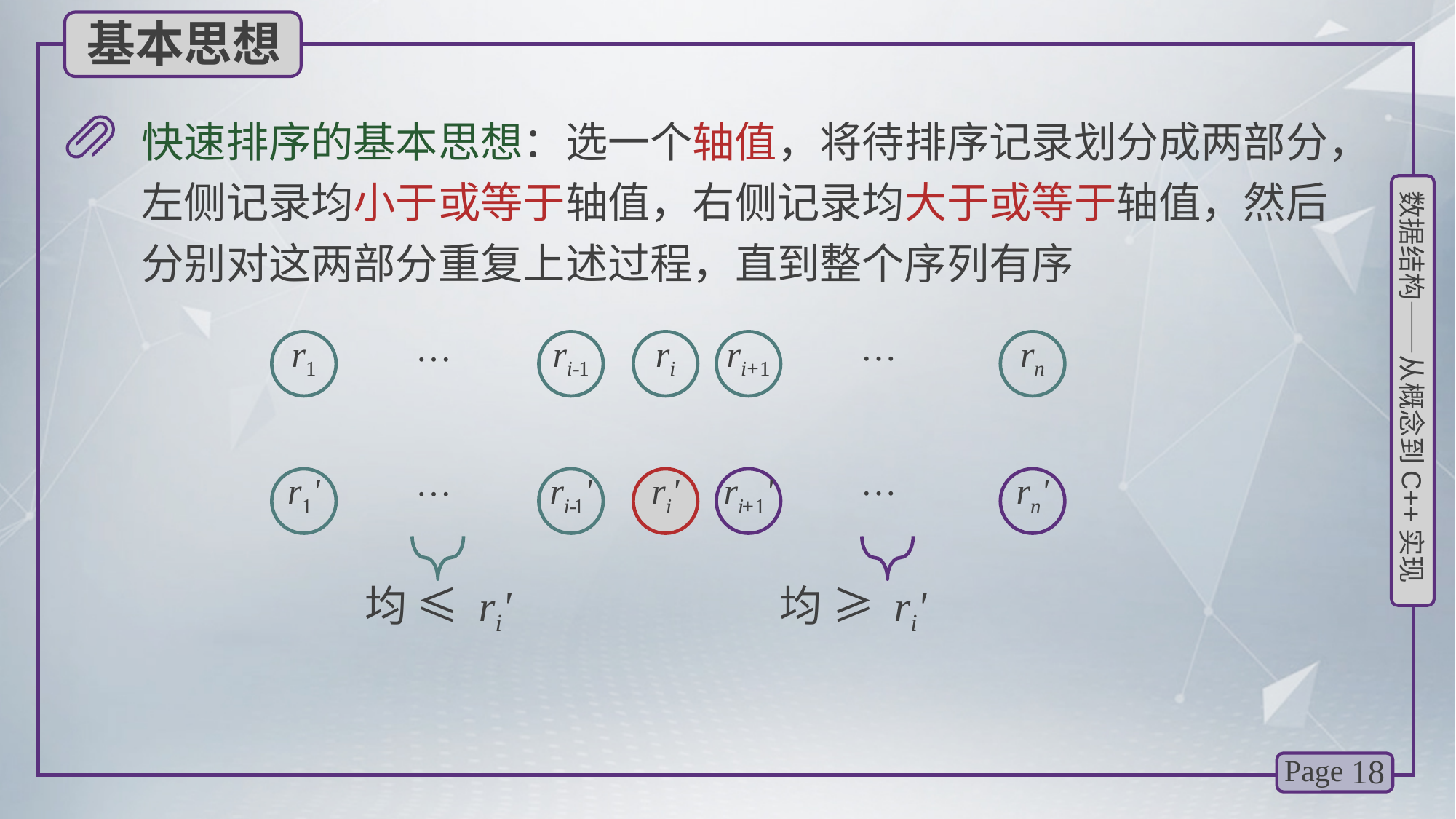

基本思想

快速排序的基本思想：选一个轴值，将待排序记录划分成两部分，左侧记录均小于或等于轴值，右侧记录均大于或等于轴值，然后分别对这两部分重复上述过程，直到整个序列有序

…
…
r1
ri-1
ri
ri+1
rn
…
ri+1'
rn'
…
r1'
ri-1'
ri'

均 ≤ ri'

均 ≥ ri'